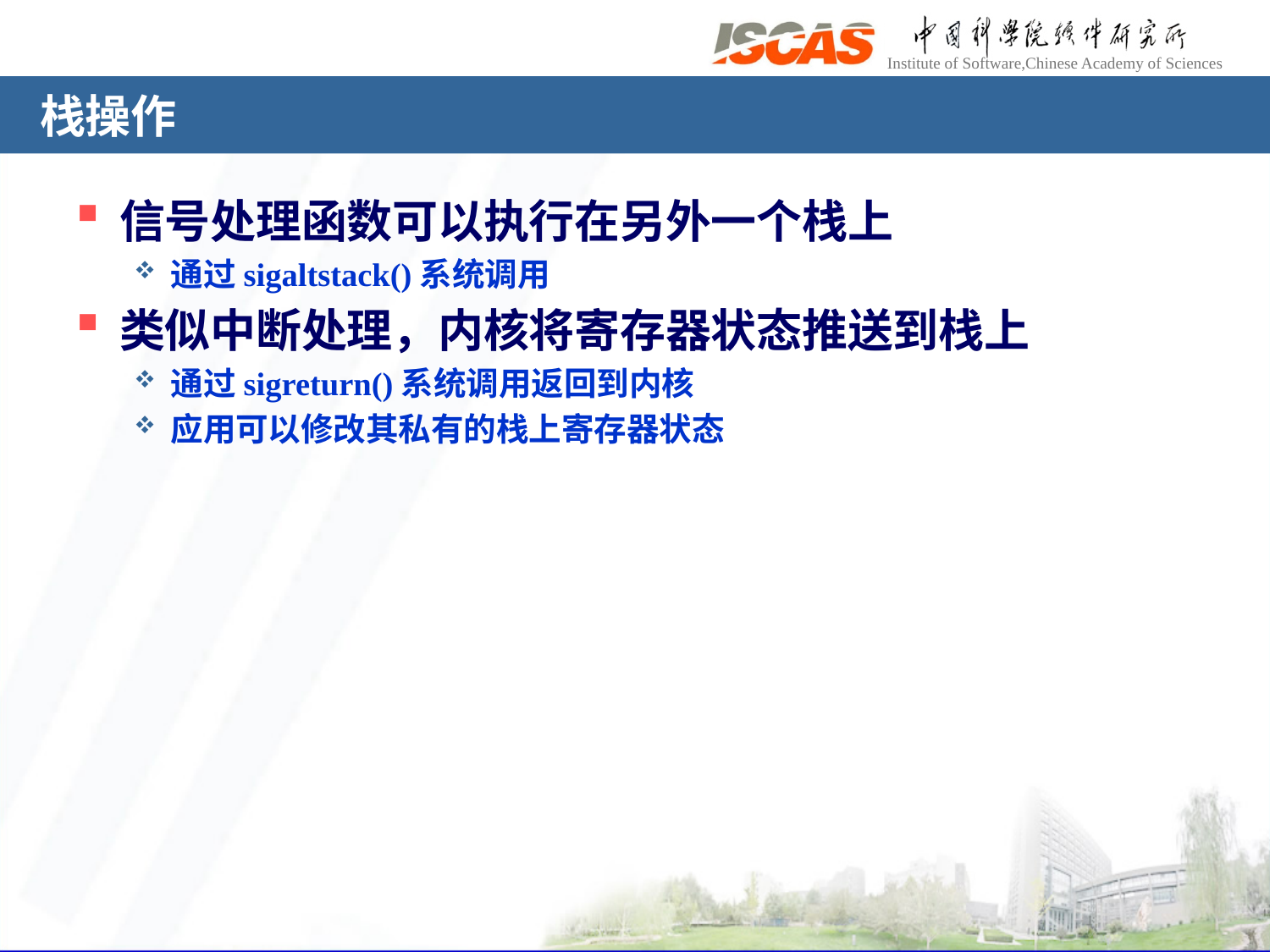

# 栈操作
信号处理函数可以执行在另外一个栈上
通过sigaltstack()系统调用
类似中断处理，内核将寄存器状态推送到栈上
通过sigreturn()系统调用返回到内核
应用可以修改其私有的栈上寄存器状态